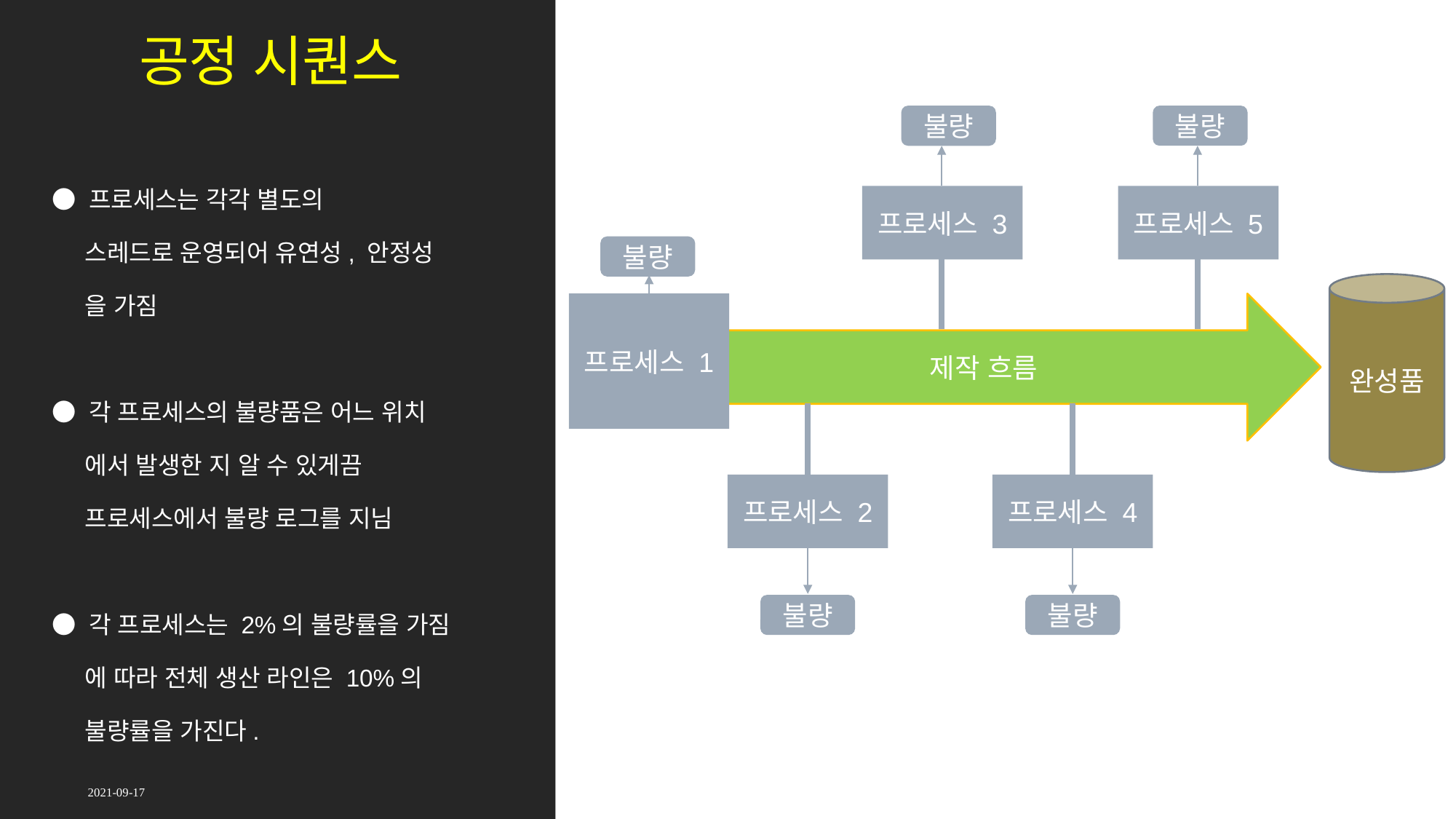

# 공정 시퀀스
불량
불량
● 프로세스는 각각 별도의
    스레드로 운영되어 유연성, 안정성
    을 가짐

● 각 프로세스의 불량품은 어느 위치
    에서 발생한 지 알 수 있게끔
    프로세스에서 불량 로그를 지님

● 각 프로세스는 2%의 불량률을 가짐
    에 따라 전체 생산 라인은 10%의
    불량률을 가진다.
프로세스 3
프로세스 5
불량
완성품
프로세스 1
제작 흐름
프로세스 4
프로세스 2
불량
불량
2021-09-17